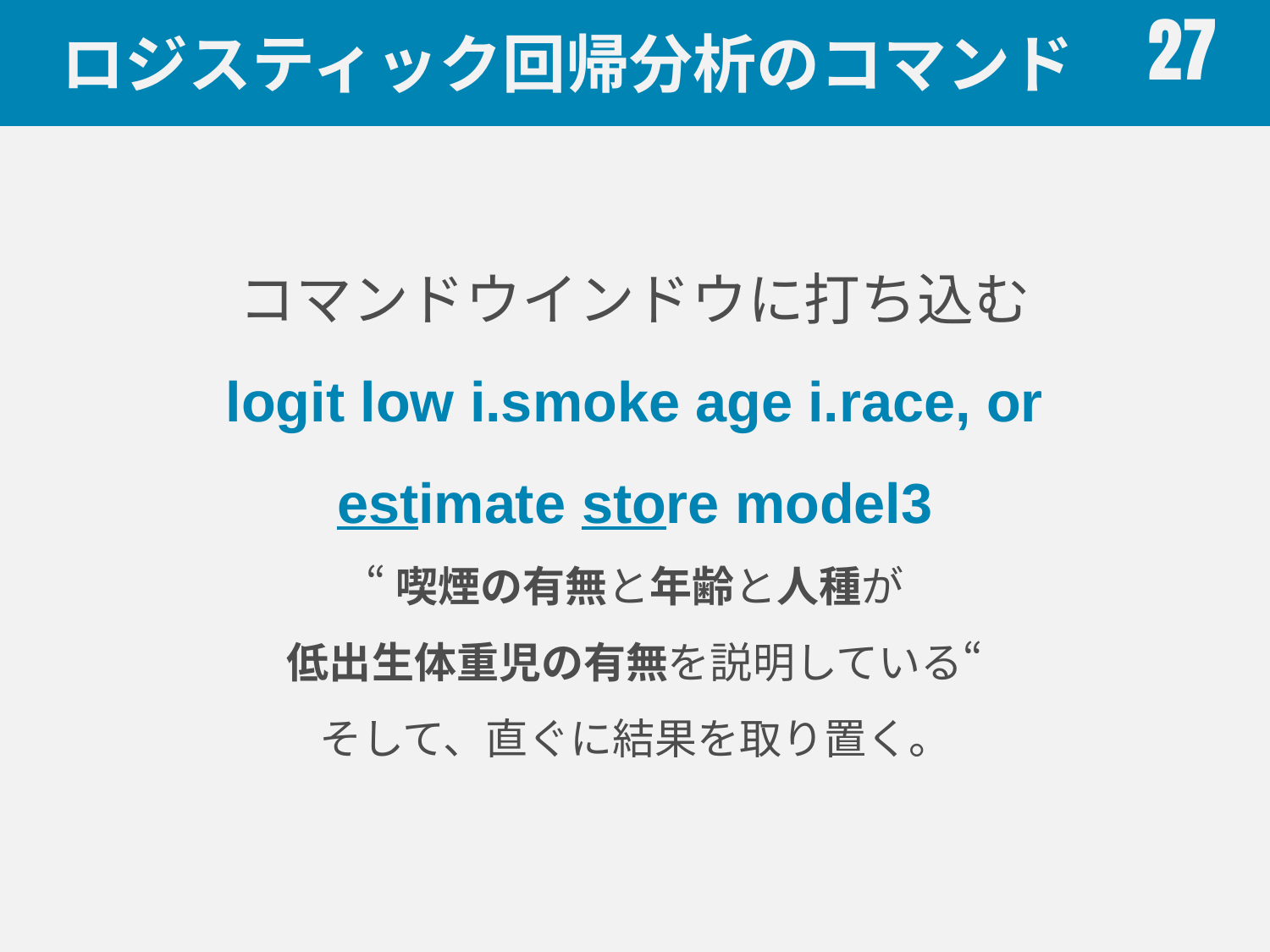

# ロジスティック回帰分析のコマンド
 27

コマンドウインドウに打ち込む
logit low i.smoke age i.race, or
estimate store model3
“喫煙の有無と年齢と人種が
低出生体重児の有無を説明している“
そして、直ぐに結果を取り置く。